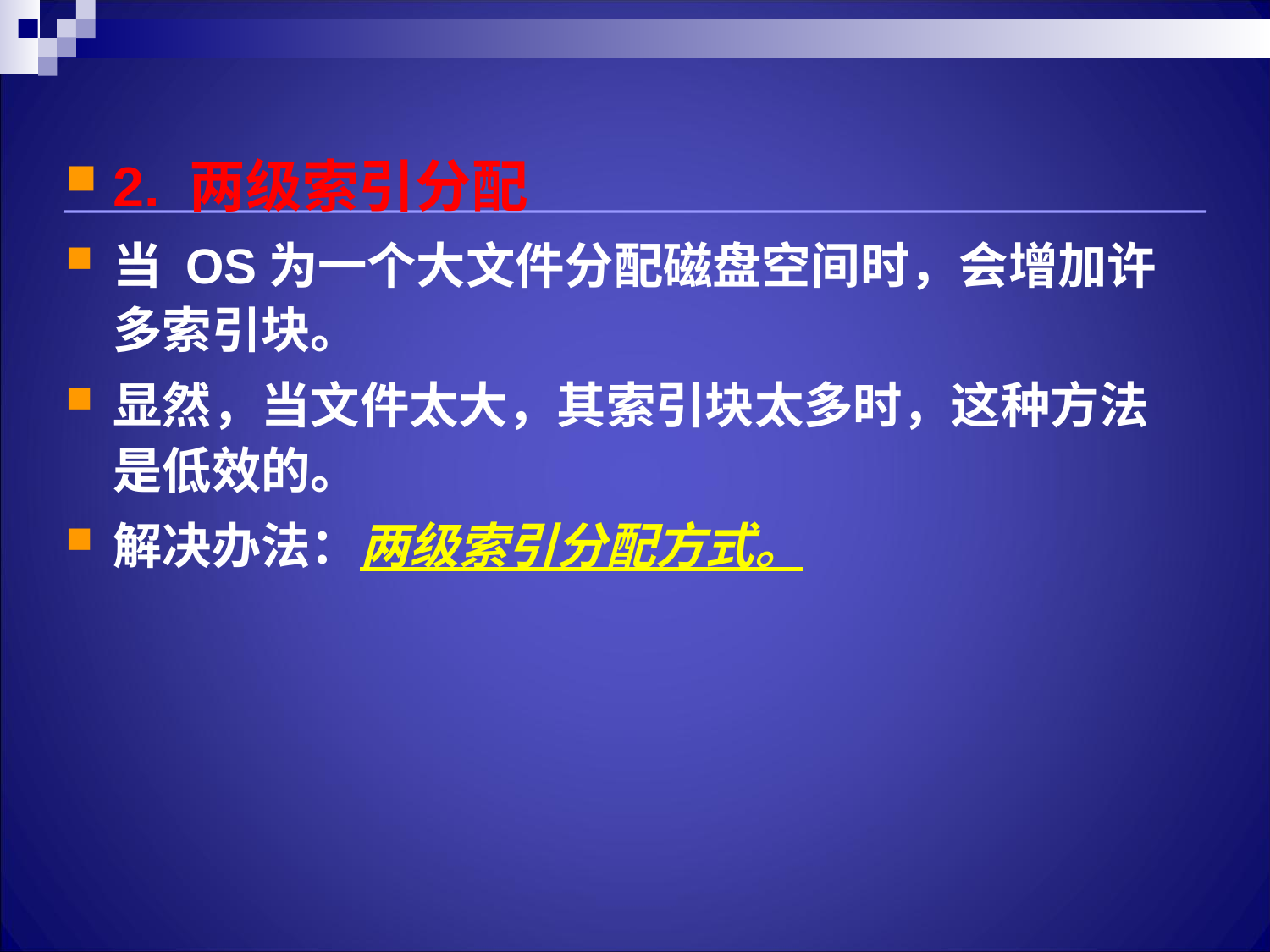

2. 两级索引分配
当 OS为一个大文件分配磁盘空间时，会增加许多索引块。
显然，当文件太大，其索引块太多时，这种方法是低效的。
解决办法：两级索引分配方式。